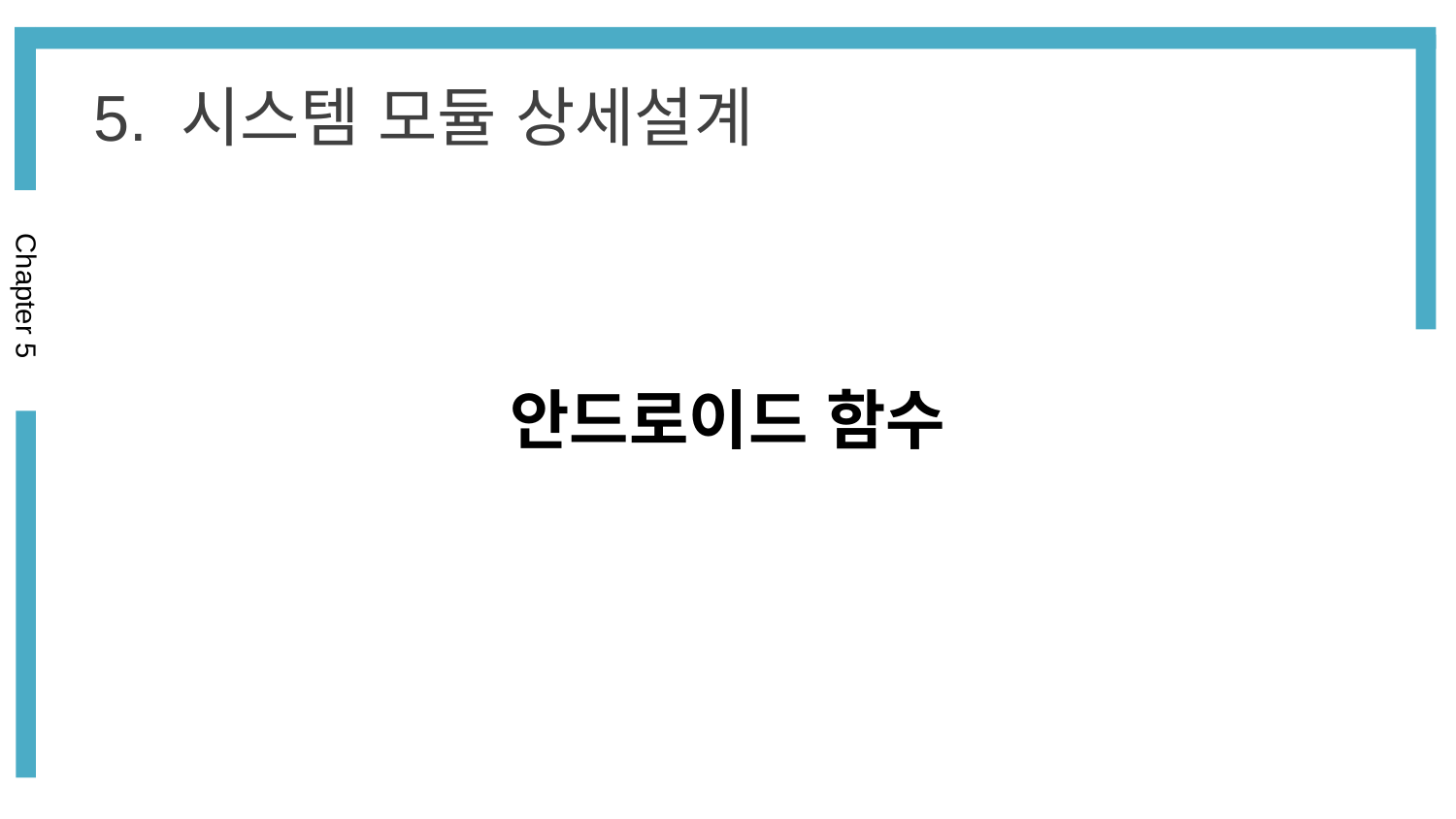

5. 시스템 모듈 상세설계

안드로이드 함수
Chapter 5